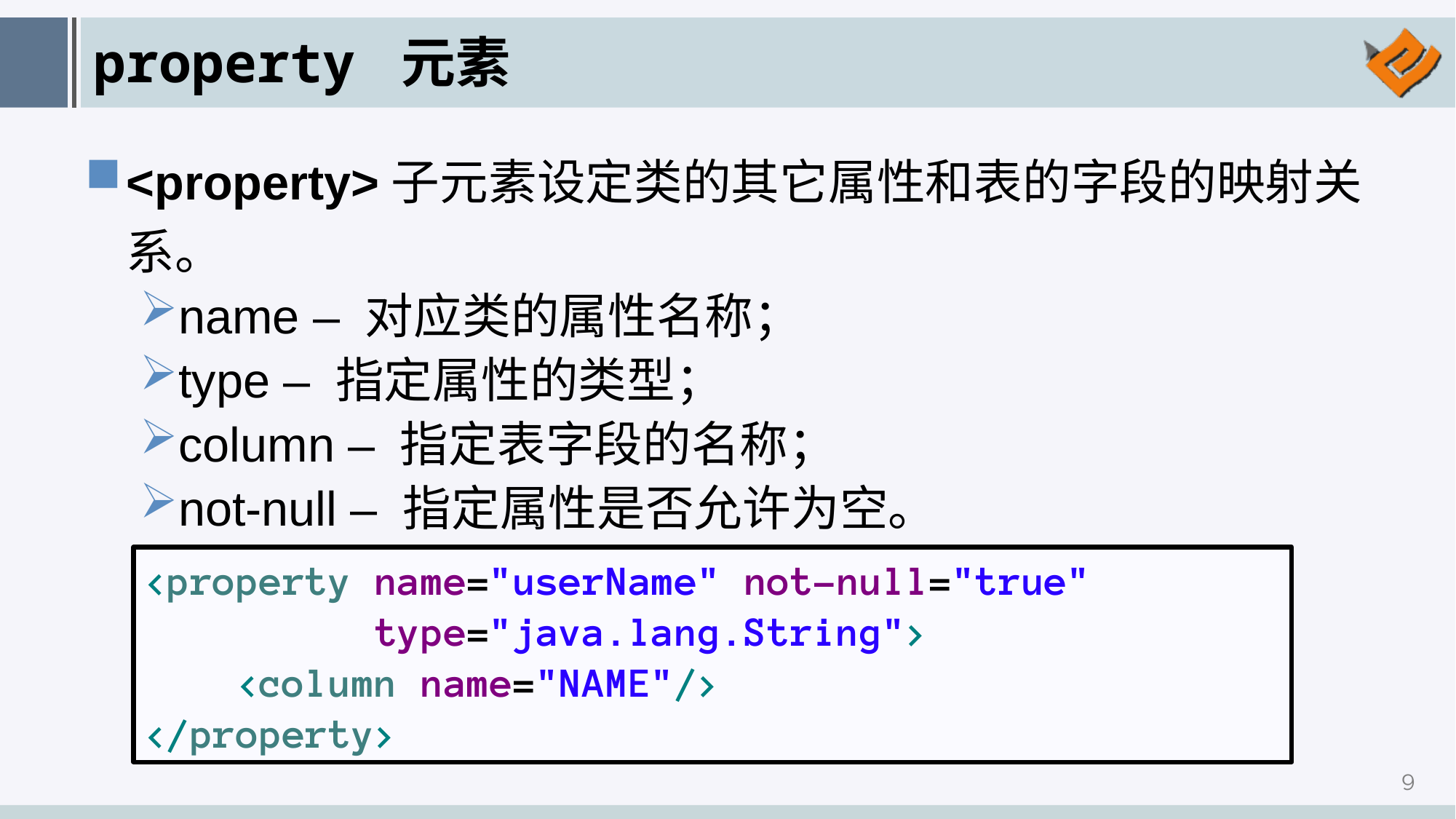

# property 元素
<property>子元素设定类的其它属性和表的字段的映射关系。
name – 对应类的属性名称；
type – 指定属性的类型；
column – 指定表字段的名称；
not-null – 指定属性是否允许为空。
<property name="userName" not-null="true"
          type="java.lang.String">
    <column name="NAME"/>
</property>